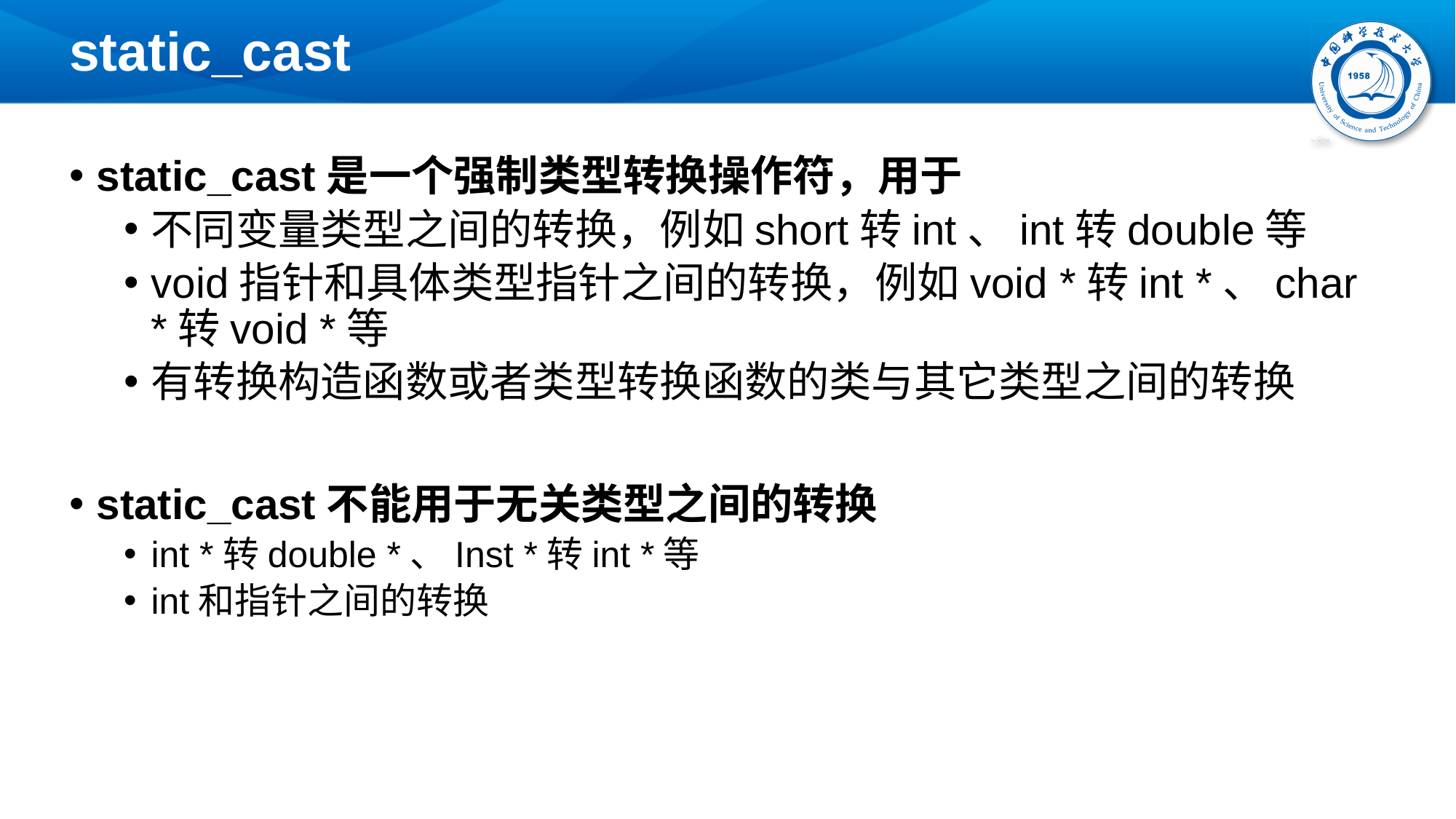

# static_cast
static_cast是一个强制类型转换操作符，用于
不同变量类型之间的转换，例如short转int、int转double等
void指针和具体类型指针之间的转换，例如void *转int *、char *转void *等
有转换构造函数或者类型转换函数的类与其它类型之间的转换

static_cast不能用于无关类型之间的转换
int *转double *、Inst *转int *等
int和指针之间的转换